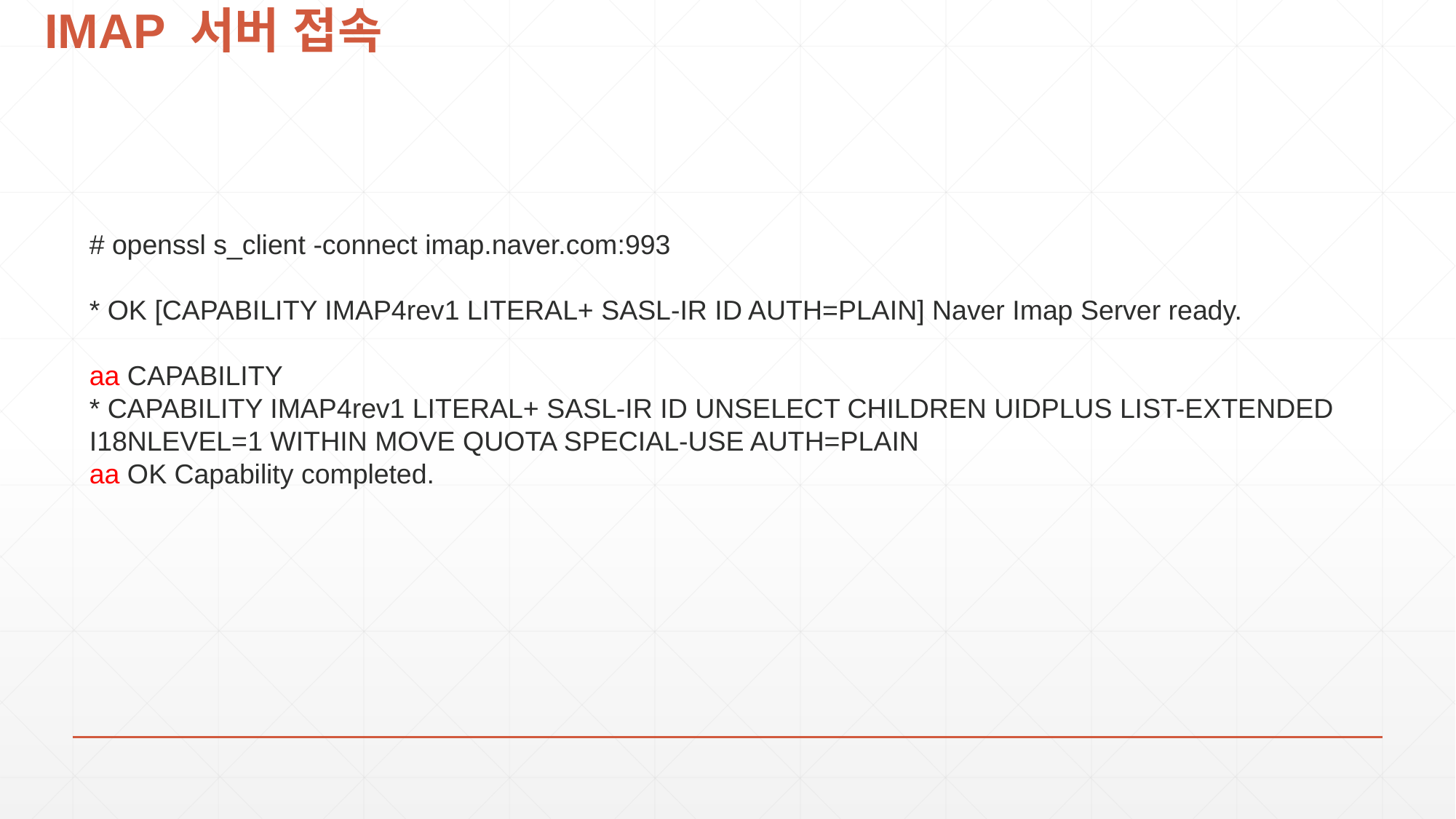

# IMAP 서버 접속
# openssl s_client -connect imap.naver.com:993

* OK [CAPABILITY IMAP4rev1 LITERAL+ SASL-IR ID AUTH=PLAIN] Naver Imap Server ready.

aa CAPABILITY
* CAPABILITY IMAP4rev1 LITERAL+ SASL-IR ID UNSELECT CHILDREN UIDPLUS LIST-EXTENDED I18NLEVEL=1 WITHIN MOVE QUOTA SPECIAL-USE AUTH=PLAIN
aa OK Capability completed.